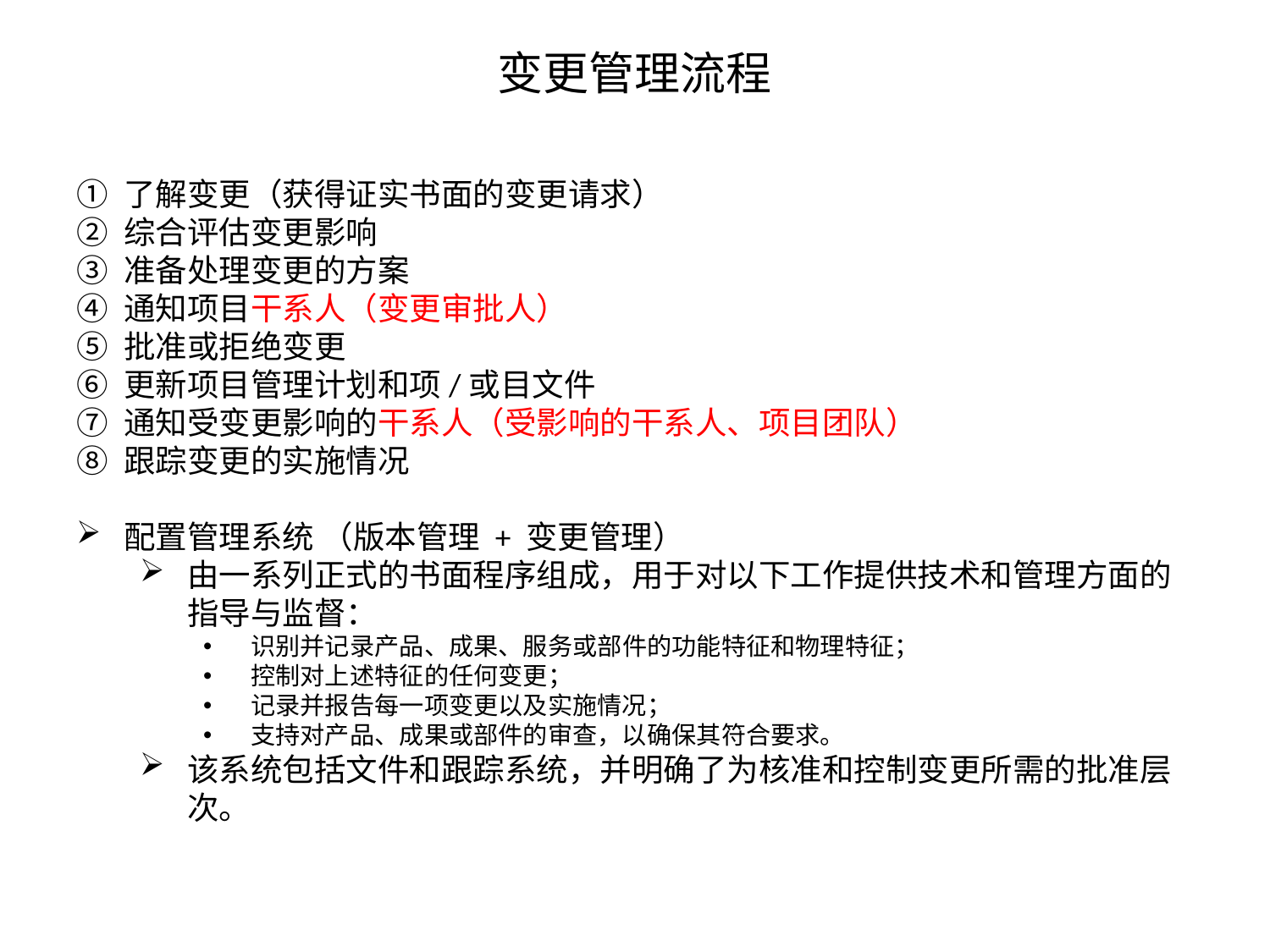

# 变更管理流程
了解变更（获得证实书面的变更请求）
综合评估变更影响
准备处理变更的方案
通知项目干系人（变更审批人）
批准或拒绝变更
更新项目管理计划和项/或目文件
通知受变更影响的干系人（受影响的干系人、项目团队）
跟踪变更的实施情况

配置管理系统 （版本管理 + 变更管理）
由一系列正式的书面程序组成，用于对以下工作提供技术和管理方面的指导与监督：
识别并记录产品、成果、服务或部件的功能特征和物理特征；
控制对上述特征的任何变更；
记录并报告每一项变更以及实施情况；
支持对产品、成果或部件的审查，以确保其符合要求。
该系统包括文件和跟踪系统，并明确了为核准和控制变更所需的批准层次。